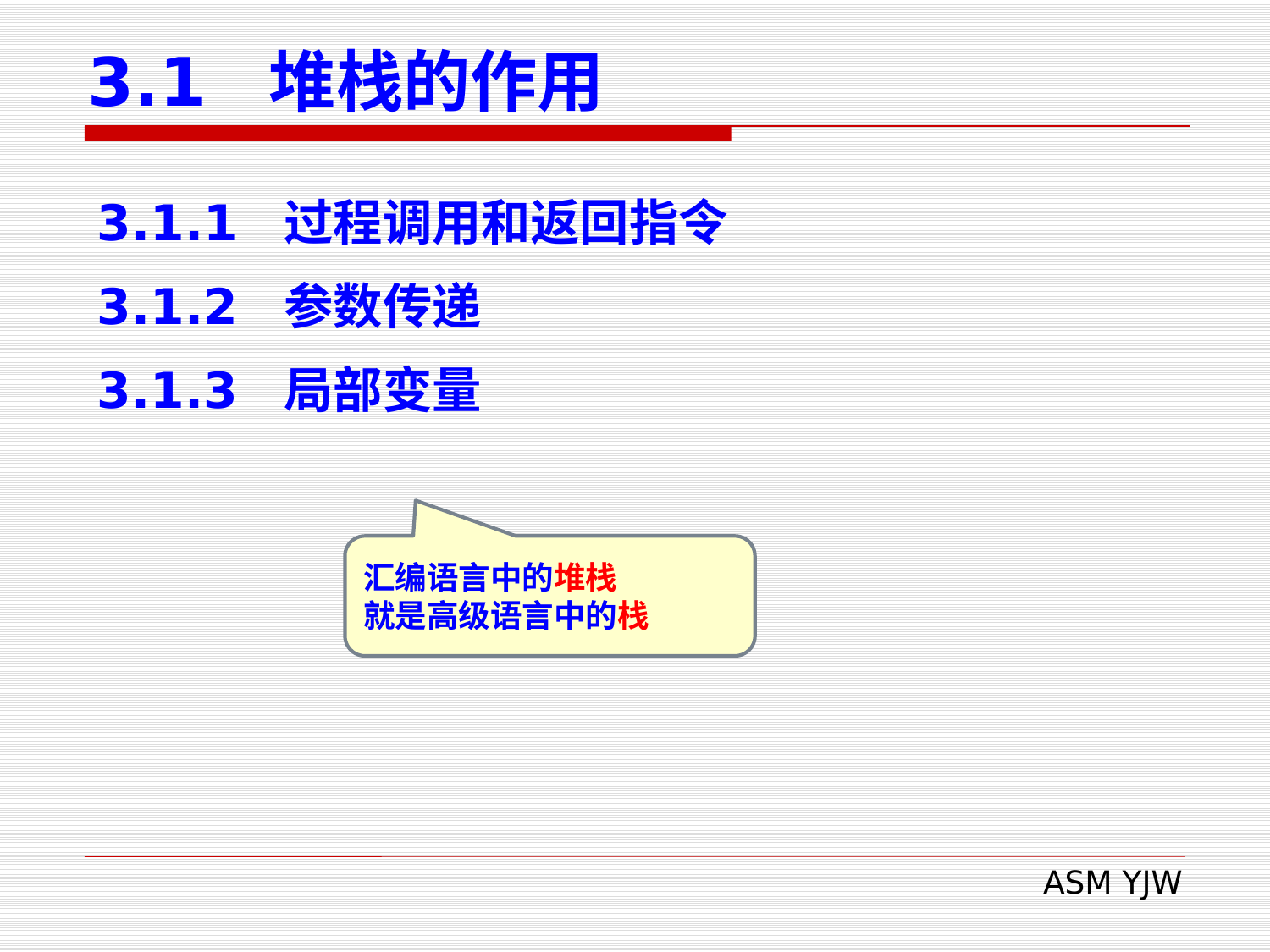

# 3.1  堆栈的作用
3.1.1  过程调用和返回指令
3.1.2  参数传递
3.1.3  局部变量

汇编语言中的堆栈
就是高级语言中的栈